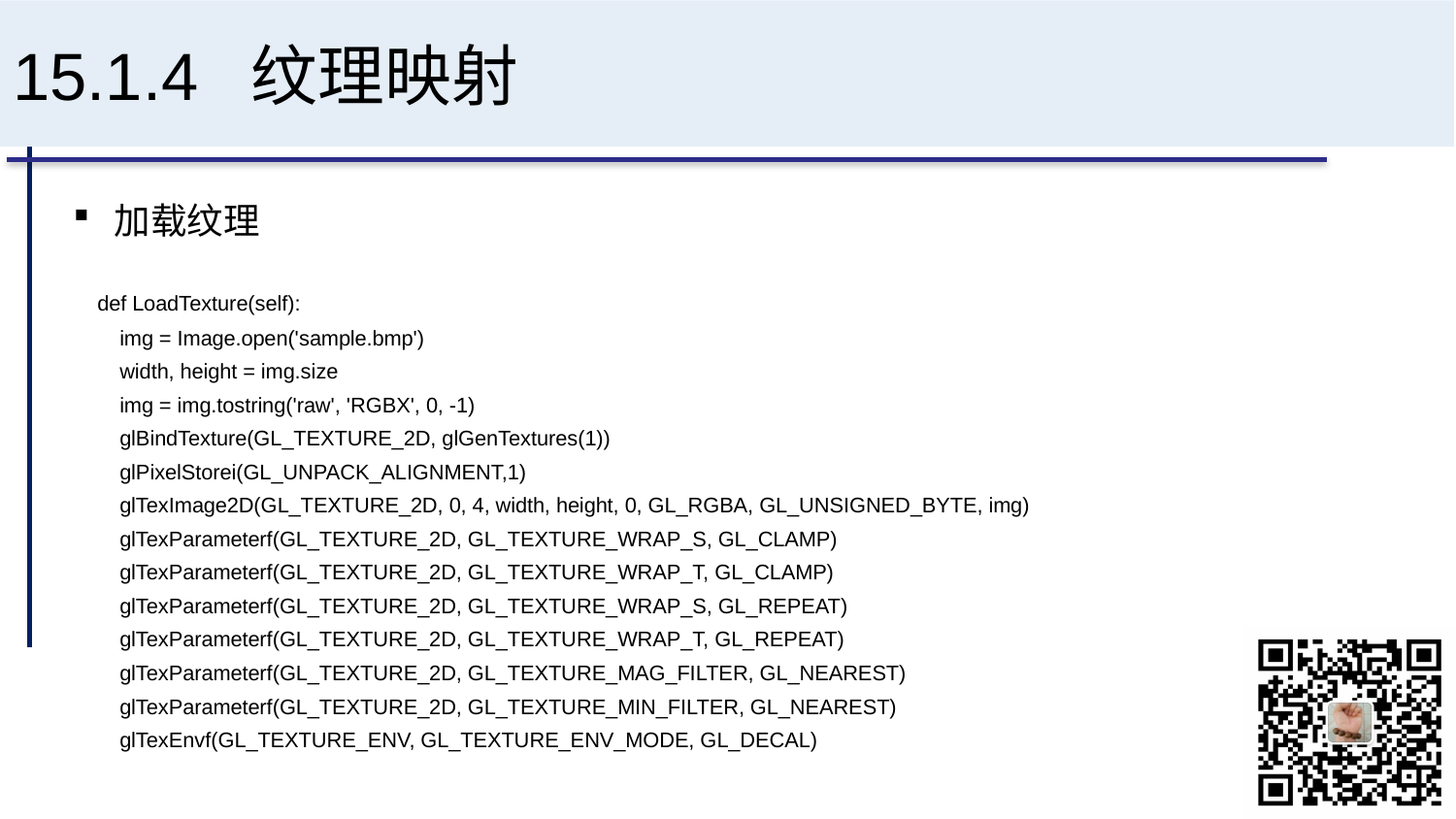

# 15.1.4  纹理映射
加载纹理

    def LoadTexture(self):
        img = Image.open('sample.bmp')
        width, height = img.size
        img = img.tostring('raw', 'RGBX', 0, -1)
        glBindTexture(GL_TEXTURE_2D, glGenTextures(1))
        glPixelStorei(GL_UNPACK_ALIGNMENT,1)
        glTexImage2D(GL_TEXTURE_2D, 0, 4, width, height, 0, GL_RGBA, GL_UNSIGNED_BYTE, img)
        glTexParameterf(GL_TEXTURE_2D, GL_TEXTURE_WRAP_S, GL_CLAMP)
        glTexParameterf(GL_TEXTURE_2D, GL_TEXTURE_WRAP_T, GL_CLAMP)
        glTexParameterf(GL_TEXTURE_2D, GL_TEXTURE_WRAP_S, GL_REPEAT)
        glTexParameterf(GL_TEXTURE_2D, GL_TEXTURE_WRAP_T, GL_REPEAT)
        glTexParameterf(GL_TEXTURE_2D, GL_TEXTURE_MAG_FILTER, GL_NEAREST)
        glTexParameterf(GL_TEXTURE_2D, GL_TEXTURE_MIN_FILTER, GL_NEAREST)
        glTexEnvf(GL_TEXTURE_ENV, GL_TEXTURE_ENV_MODE, GL_DECAL)